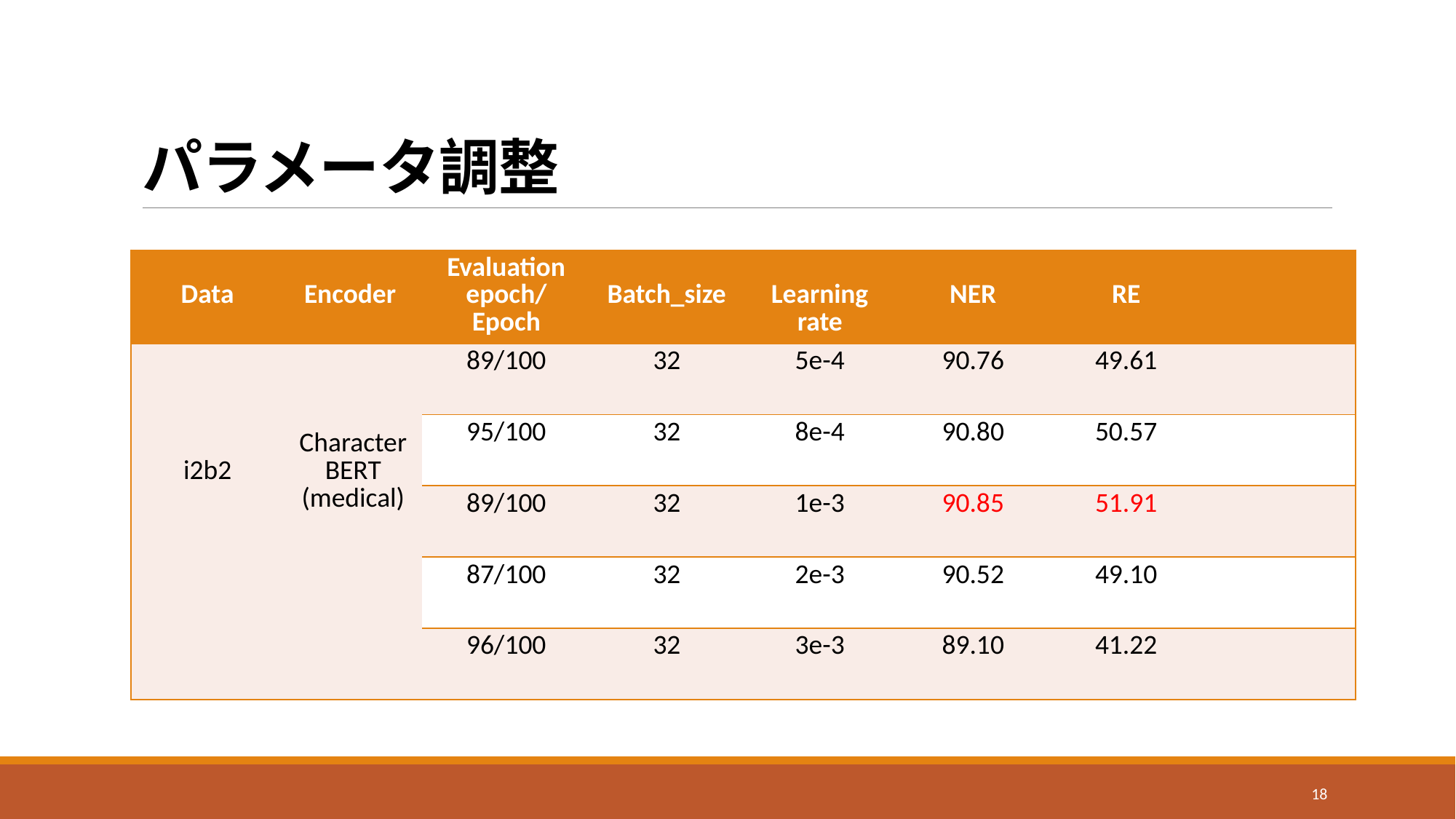

# パラメータ調整
| Data | Encoder | Evaluation epoch/ Epoch | Batch\_size | Learning rate | NER | RE |  |
| --- | --- | --- | --- | --- | --- | --- | --- |
| i2b2 | Character BERT (medical) | 89/100 | 32 | 5e-4 | 90.76 | 49.61 |  |
|  |  | 95/100 | 32 | 8e-4 | 90.80 | 50.57 |  |
|  |  | 89/100 | 32 | 1e-3 | 90.85 | 51.91 |  |
|  |  | 87/100 | 32 | 2e-3 | 90.52 | 49.10 |  |
|  |  | 96/100 | 32 | 3e-3 | 89.10 | 41.22 |  |
18